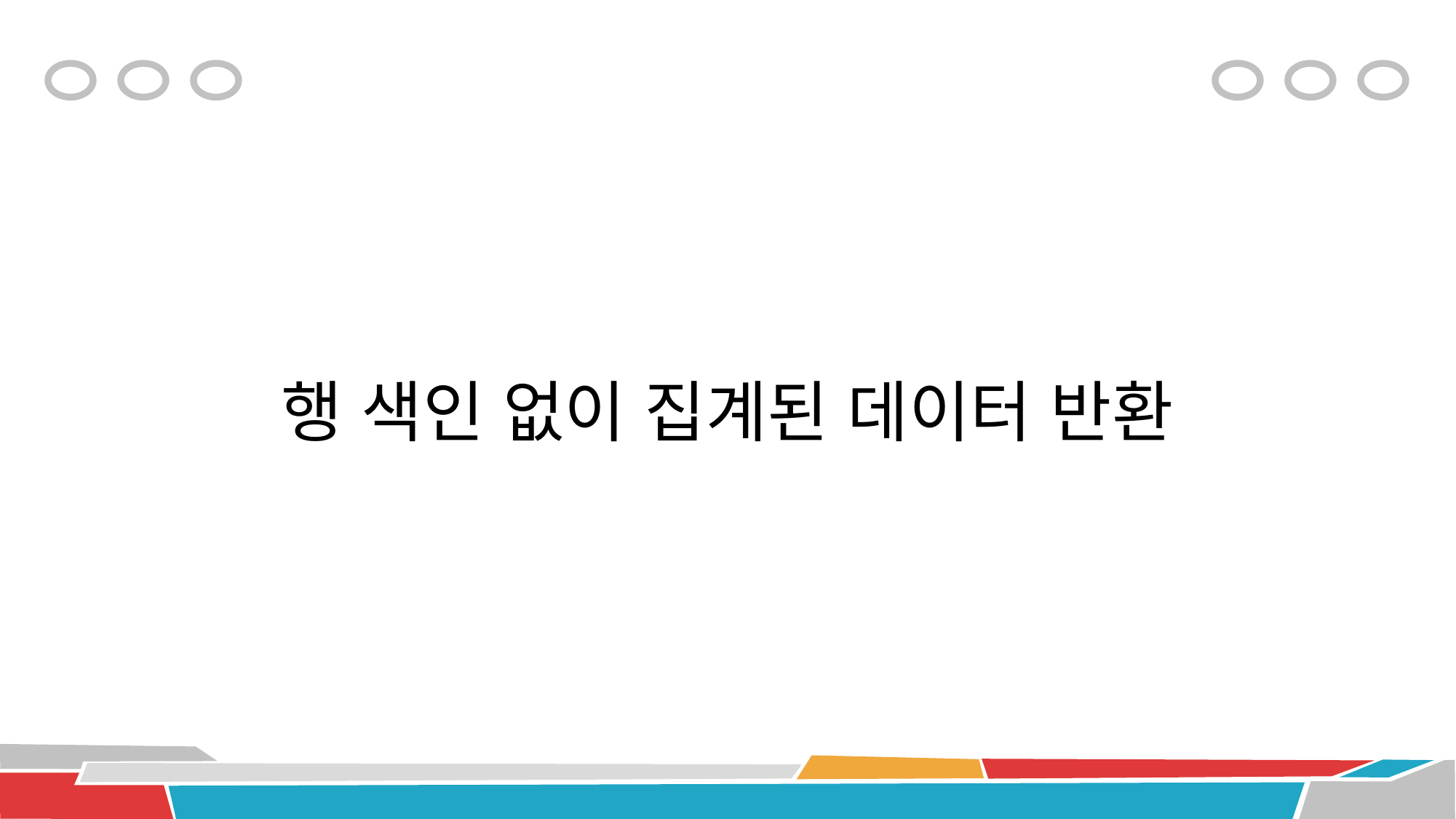

# 행 색인 없이 집계된 데이터 반환